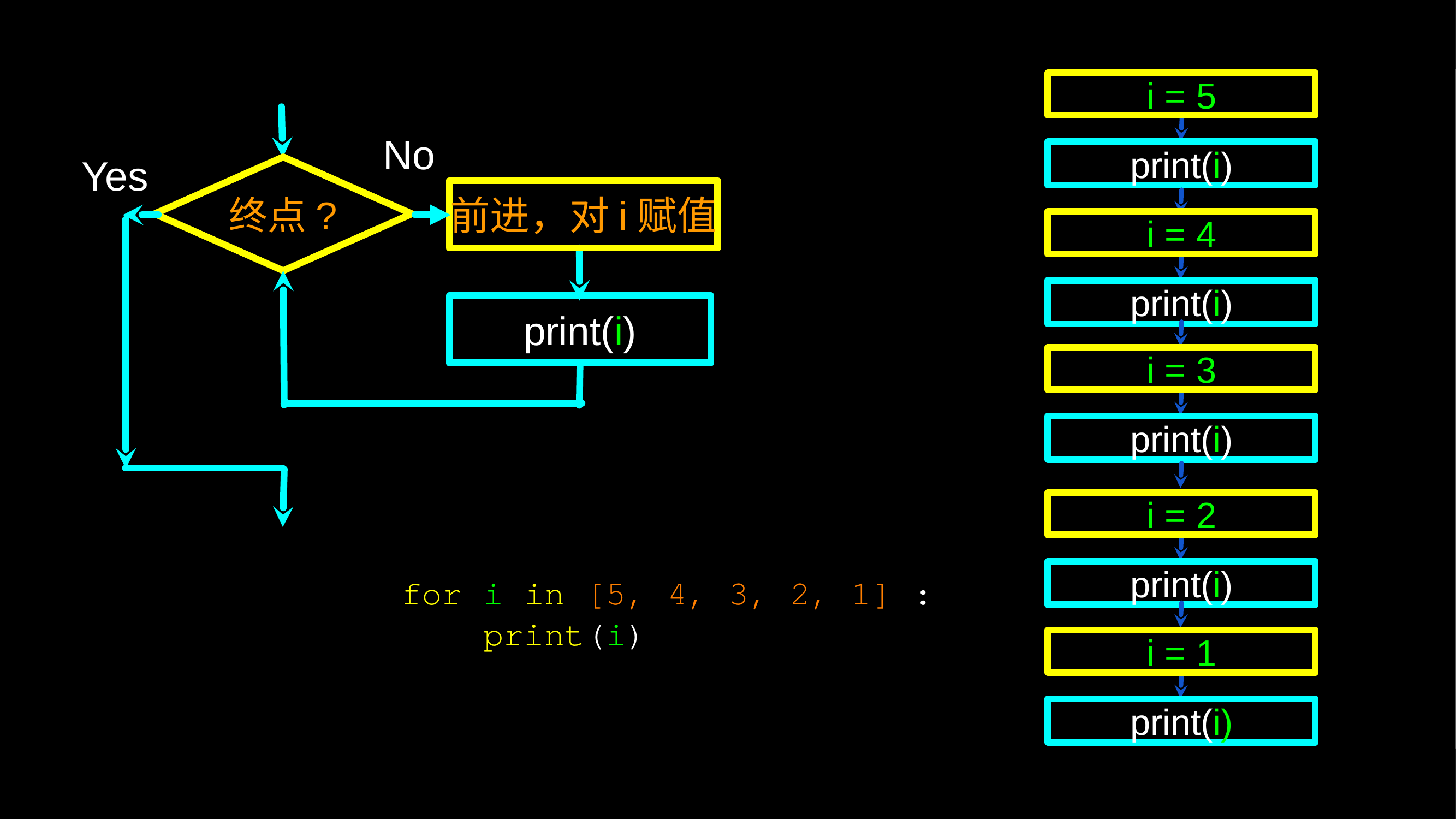

i = 5

print(i)

i = 4

print(i)

i = 3

print(i)

i = 2

print(i)

i = 1

print(i)

No
Yes

终点?

前进，对i赋值

print(i)

for i in [5, 4, 3, 2, 1] :
    print(i)